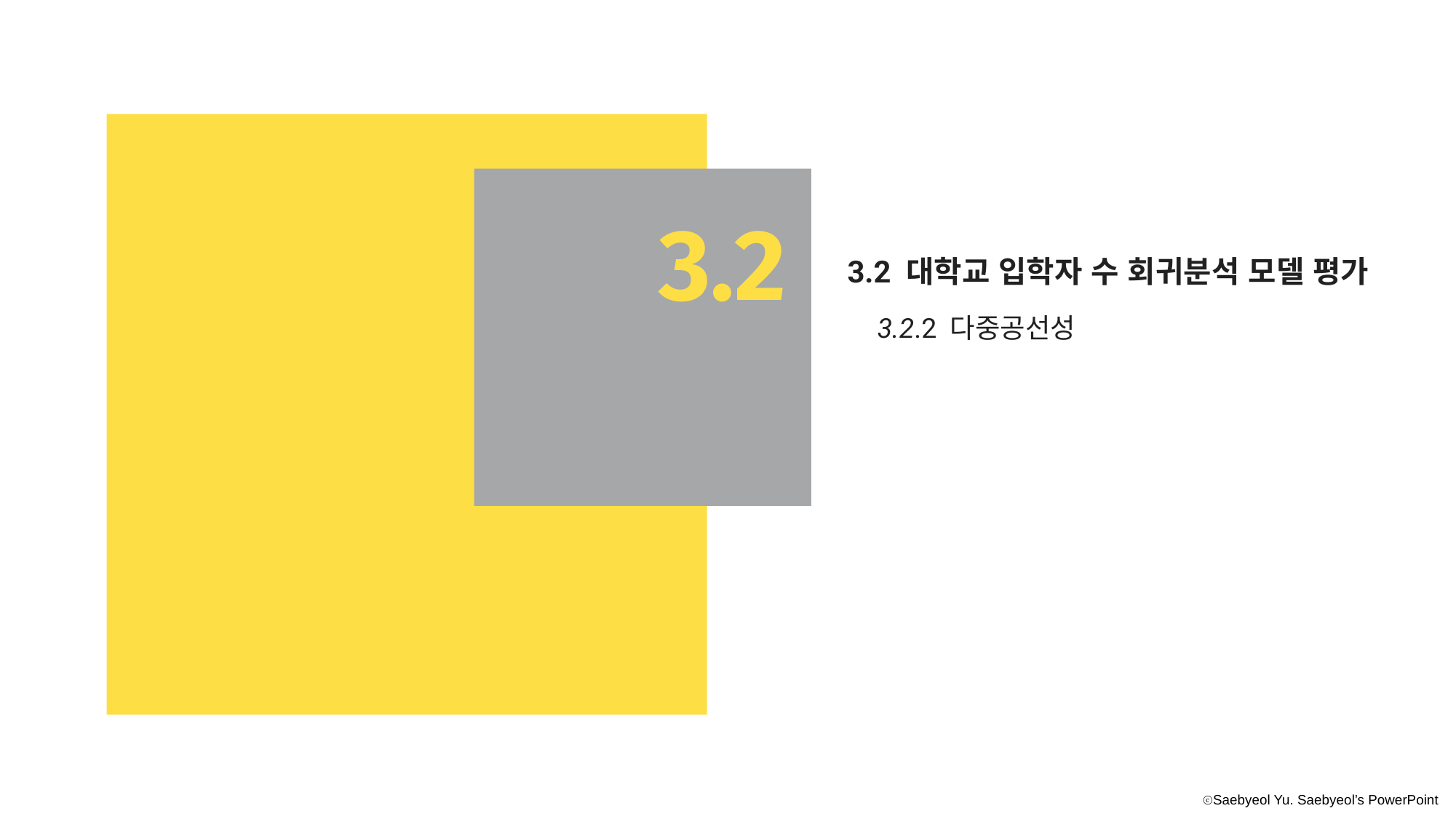

3.2
3.2 대학교 입학자 수 회귀분석 모델 평가
3.2.2 다중공선성